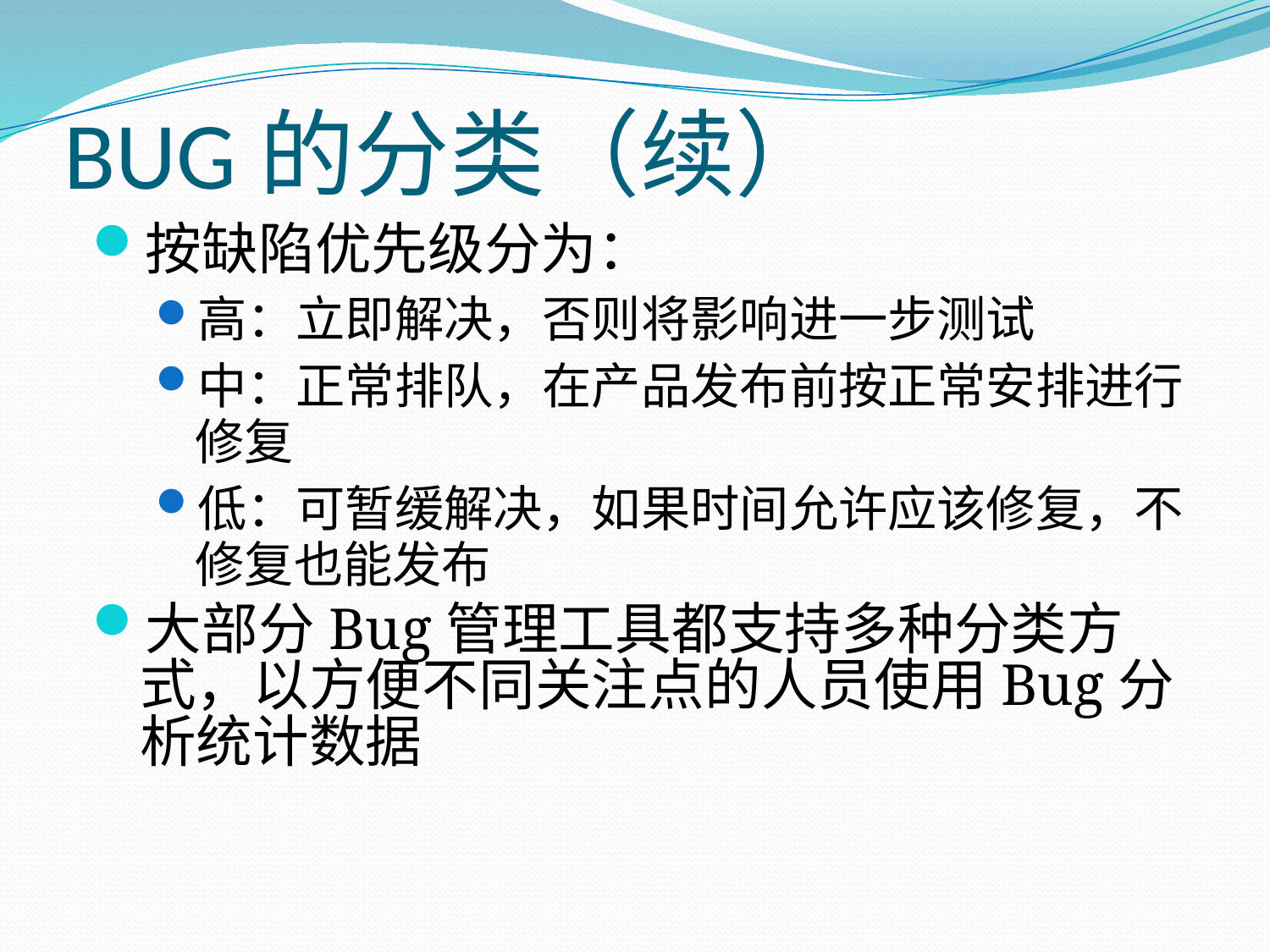

# BUG的分类（续）
按缺陷优先级分为：
高：立即解决，否则将影响进一步测试
中：正常排队，在产品发布前按正常安排进行修复
低：可暂缓解决，如果时间允许应该修复，不修复也能发布
大部分Bug管理工具都支持多种分类方式，以方便不同关注点的人员使用Bug分析统计数据